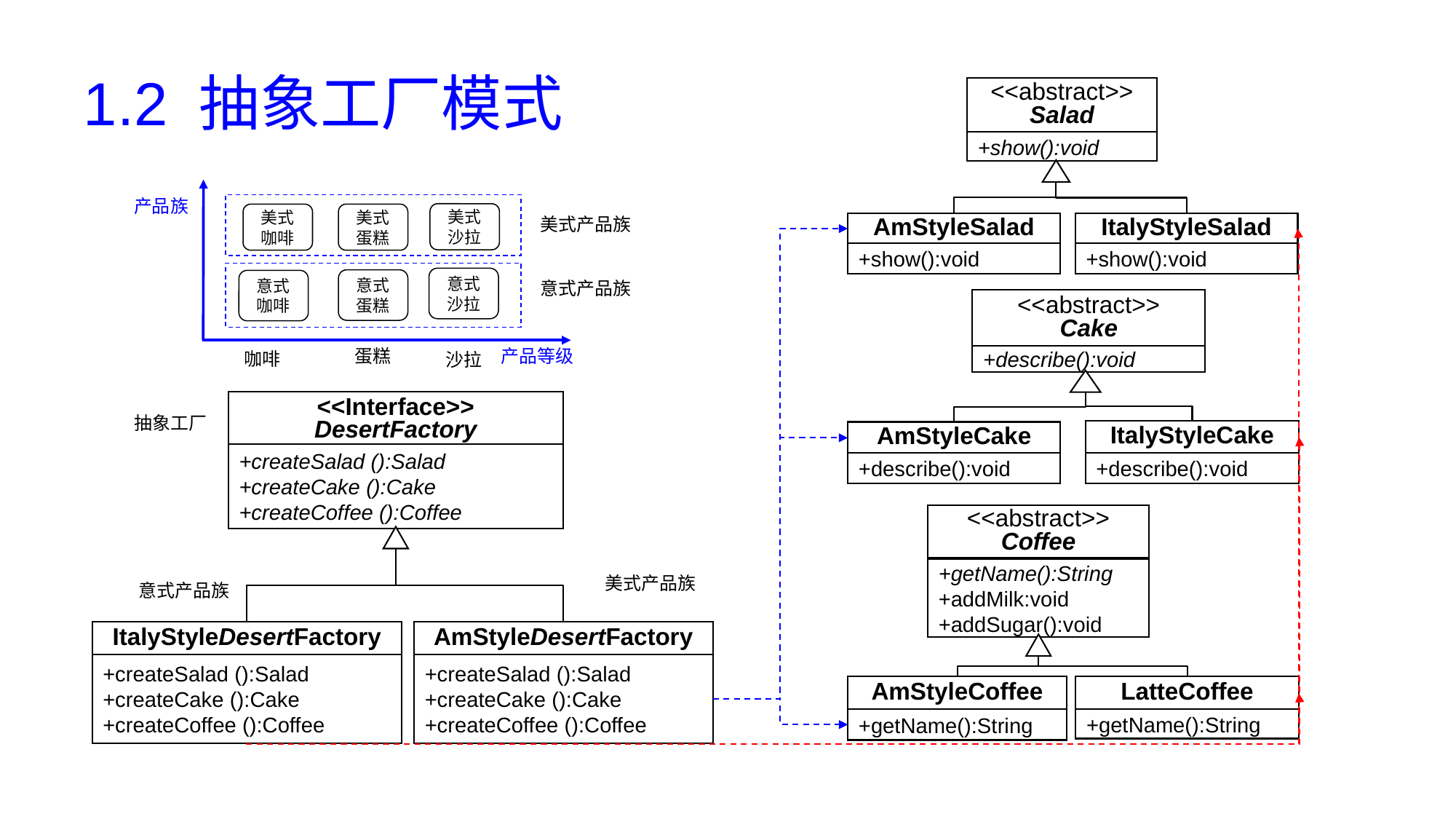

# 1.2 抽象工厂模式
<<abstract>>
Salad
+show():void

AmStyleSalad
ItalyStyleSalad
+show():void
+show():void
产品族

美式
沙拉
美式
咖啡
美式
蛋糕
美式产品族

意式
沙拉
意式
蛋糕
意式
咖啡
意式产品族
产品等级
蛋糕
咖啡
沙拉
<<abstract>>
Cake
+describe():void

ItalyStyleCake
AmStyleCake
+describe():void
+describe():void
<<Interface>>
DesertFactory
抽象工厂
+createSalad ():Salad
+createCake ():Cake
+createCoffee ():Coffee
<<abstract>>
Coffee
+getName():String
+addMilk:void
+addSugar():void

AmStyleCoffee
LatteCoffee
+getName():String
+getName():String

美式产品族
意式产品族
ItalyStyleDesertFactory
AmStyleDesertFactory
+createSalad ():Salad
+createCake ():Cake
+createCoffee ():Coffee
+createSalad ():Salad
+createCake ():Cake
+createCoffee ():Coffee
9